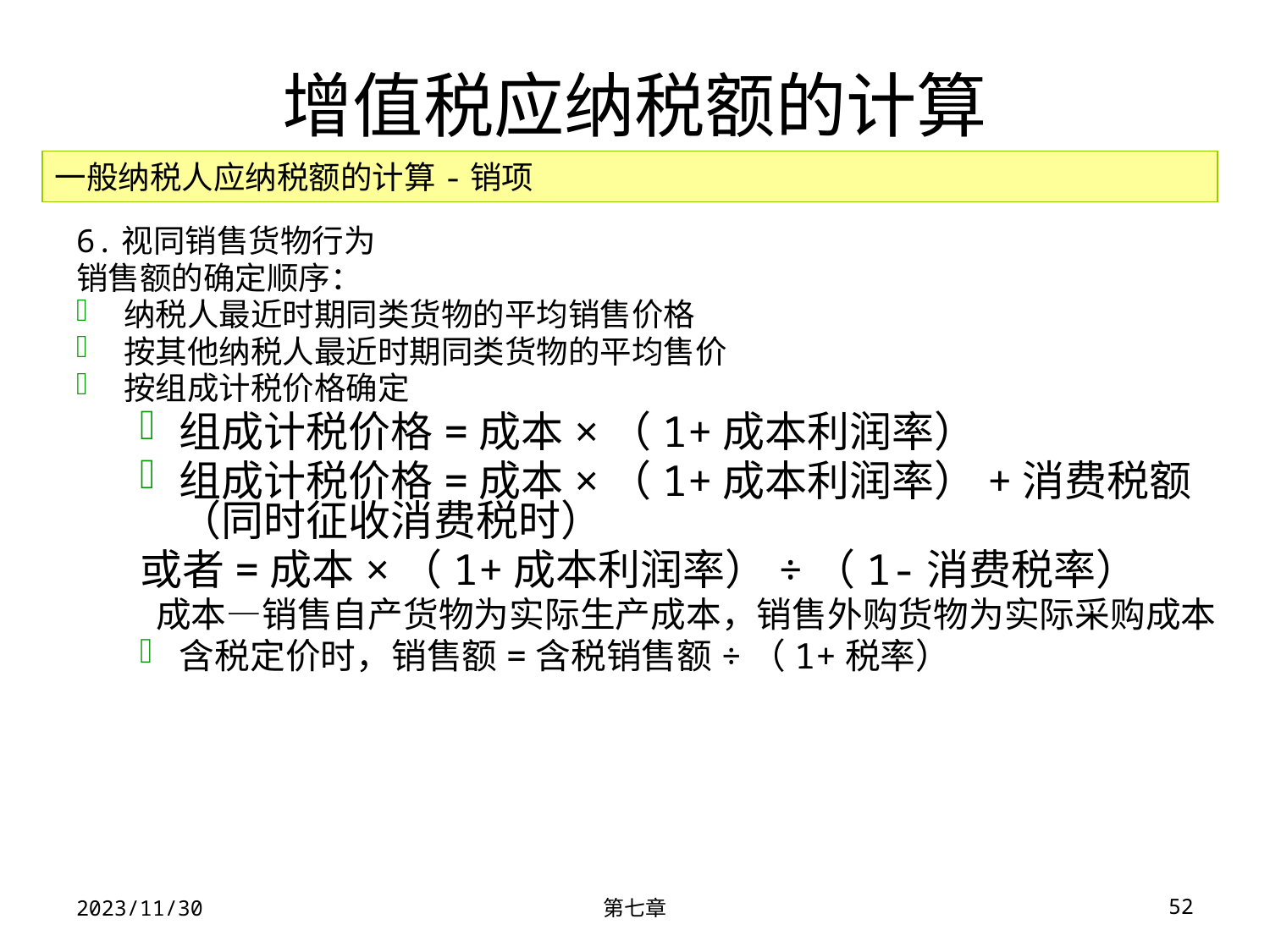

# 增值税应纳税额的计算
一般纳税人应纳税额的计算-销项
6.视同销售货物行为
销售额的确定顺序：
纳税人最近时期同类货物的平均销售价格
按其他纳税人最近时期同类货物的平均售价
按组成计税价格确定
组成计税价格=成本×（1+成本利润率）
组成计税价格=成本×（1+成本利润率）+消费税额（同时征收消费税时）
或者=成本×（1+成本利润率）÷（1-消费税率）
 成本—销售自产货物为实际生产成本，销售外购货物为实际采购成本
含税定价时，销售额=含税销售额÷（1+税率）
2023/11/30
第七章
52